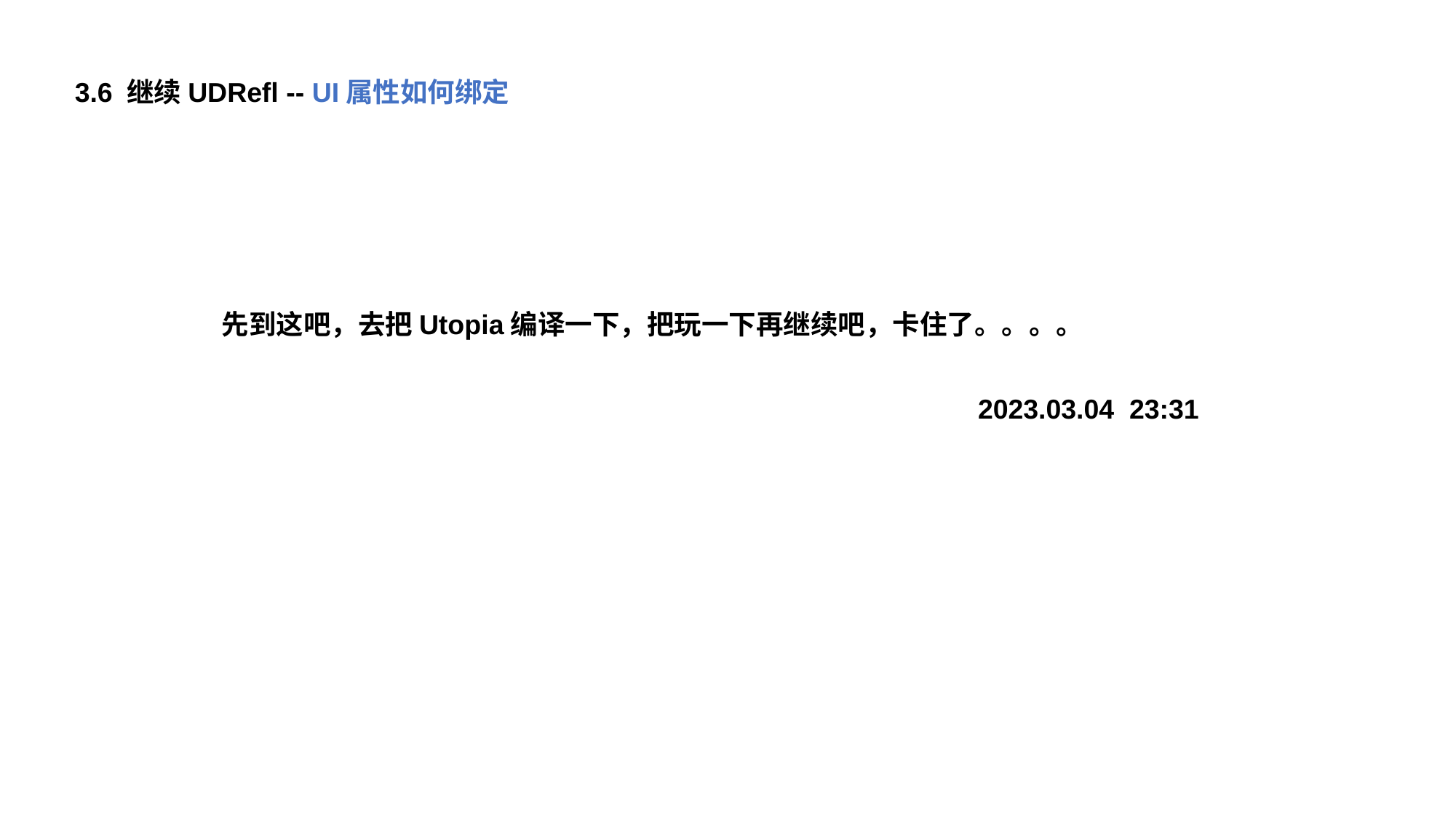

3.6 继续UDRefl -- UI属性如何绑定
先到这吧，去把Utopia编译一下，把玩一下再继续吧，卡住了。。。。
2023.03.04  23:31